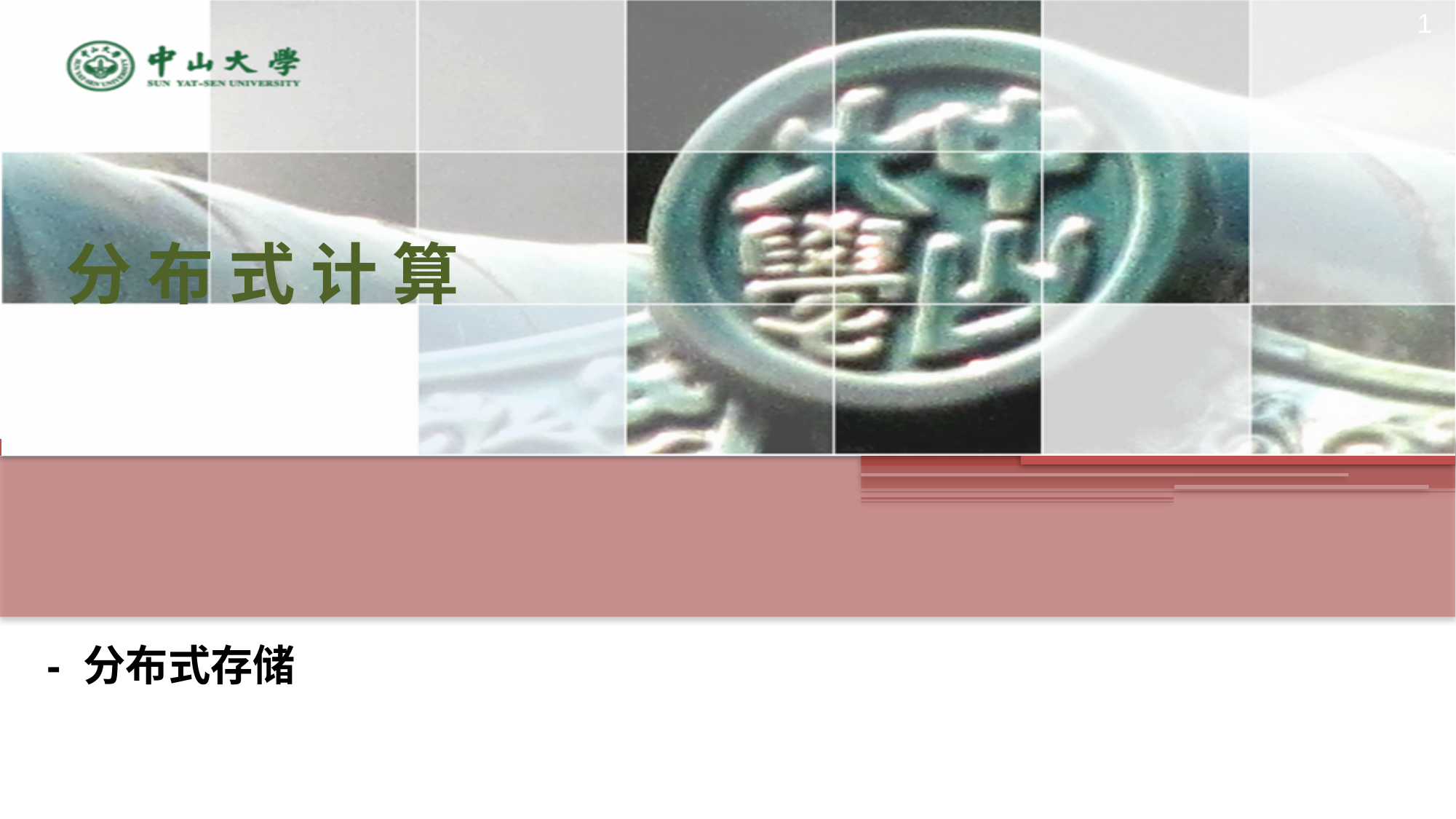

1
# 分 布 式 计 算
- 分布式存储